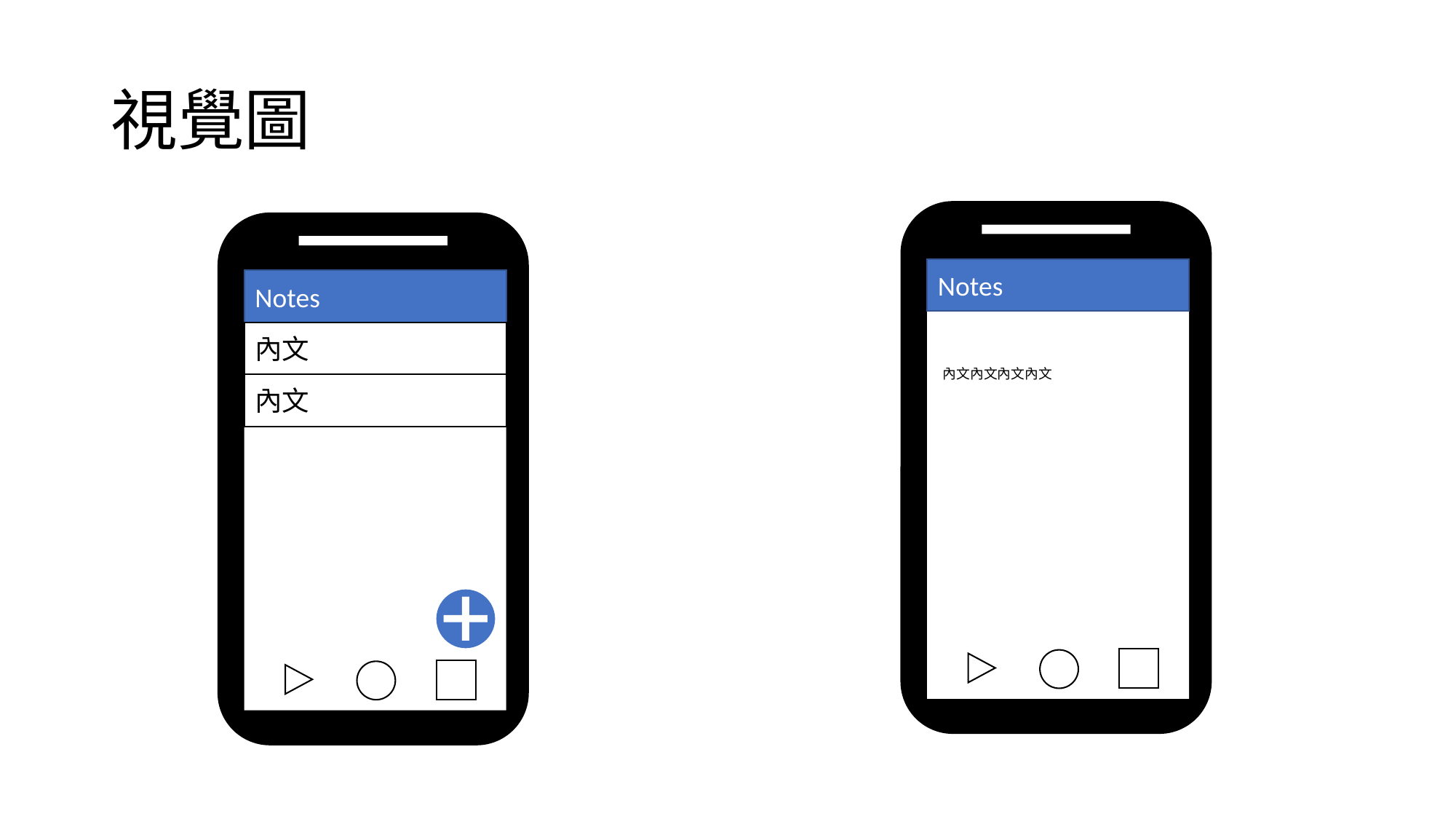

# 視覺圖

Notes

Notes
內文
內文

內文內文內文內文